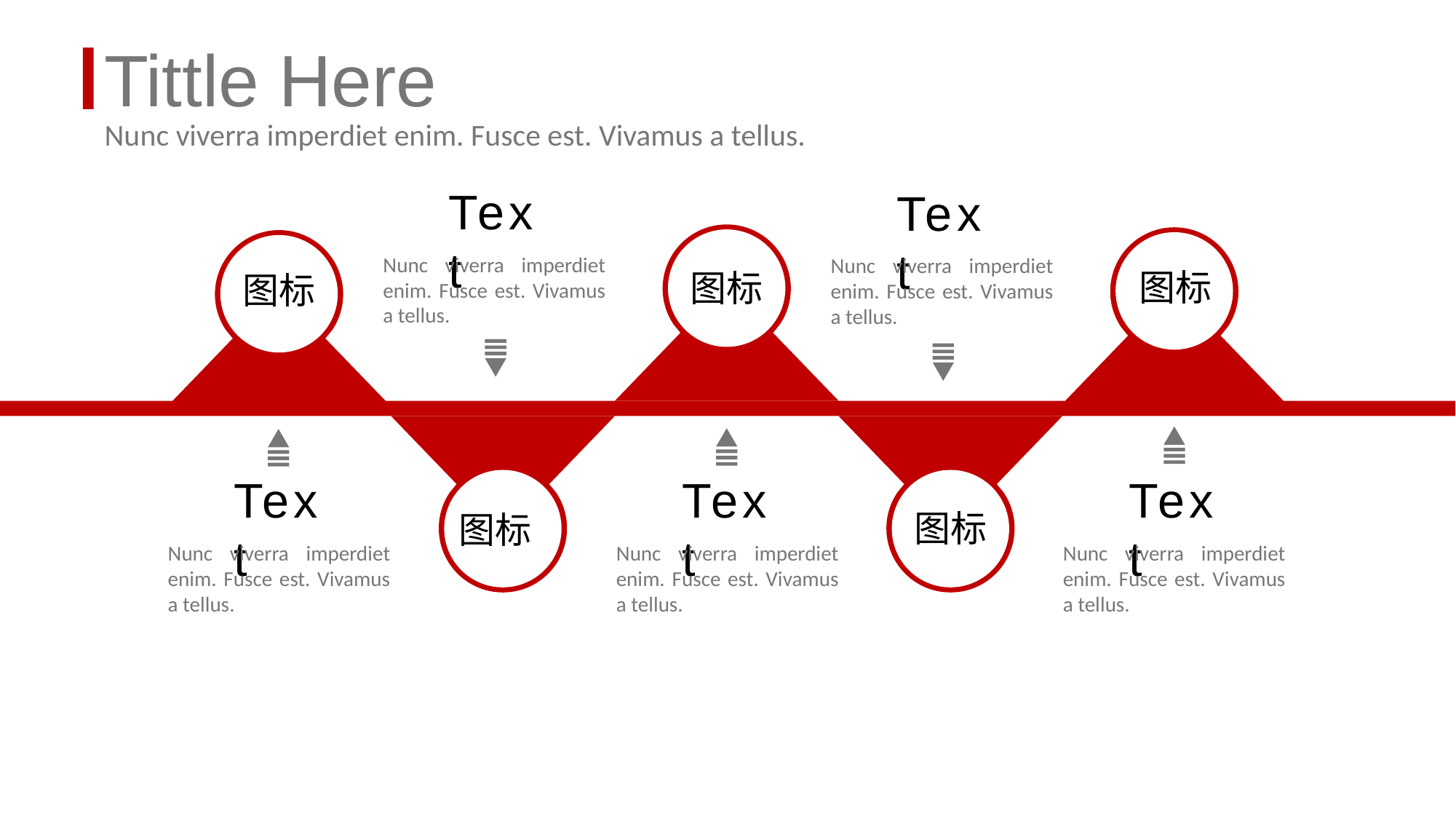

Tittle Here

Nunc viverra imperdiet enim. Fusce est. Vivamus a tellus.
Text
Text

Nunc viverra imperdiet enim. Fusce est. Vivamus a tellus.
Nunc viverra imperdiet enim. Fusce est. Vivamus a tellus.
图标
图标
图标

Text
Text
Text
图标
图标
Nunc viverra imperdiet enim. Fusce est. Vivamus a tellus.
Nunc viverra imperdiet enim. Fusce est. Vivamus a tellus.
Nunc viverra imperdiet enim. Fusce est. Vivamus a tellus.